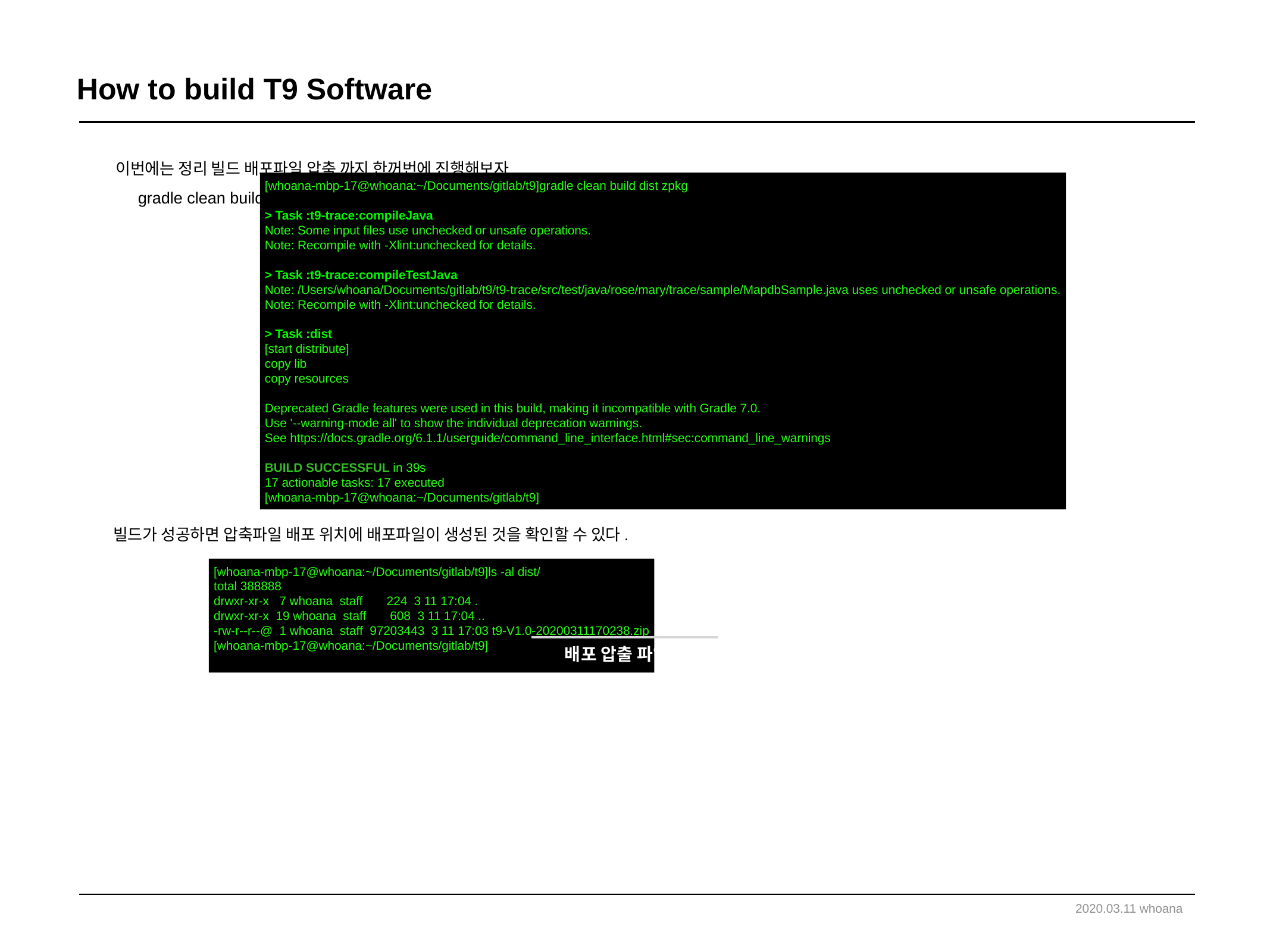

How to build T9 Software

이번에는 정리 빌드 배포파일 압축 까지 한꺼번에 진행해보자
gradle clean build dist zpkg
[whoana-mbp-17@whoana:~/Documents/gitlab/t9]gradle clean build dist zpkg

> Task :t9-trace:compileJava
Note: Some input files use unchecked or unsafe operations.
Note: Recompile with -Xlint:unchecked for details.

> Task :t9-trace:compileTestJava
Note: /Users/whoana/Documents/gitlab/t9/t9-trace/src/test/java/rose/mary/trace/sample/MapdbSample.java uses unchecked or unsafe operations.
Note: Recompile with -Xlint:unchecked for details.

> Task :dist
[start distribute]
copy lib
copy resources

Deprecated Gradle features were used in this build, making it incompatible with Gradle 7.0.
Use '--warning-mode all' to show the individual deprecation warnings.
See https://docs.gradle.org/6.1.1/userguide/command_line_interface.html#sec:command_line_warnings

BUILD SUCCESSFUL in 39s
17 actionable tasks: 17 executed
[whoana-mbp-17@whoana:~/Documents/gitlab/t9]

빌드가 성공하면 압축파일 배포 위치에 배포파일이 생성된 것을 확인할 수 있다.
[whoana-mbp-17@whoana:~/Documents/gitlab/t9]ls -al dist/
total 388888
drwxr-xr-x   7 whoana  staff       224  3 11 17:04 .
drwxr-xr-x  19 whoana  staff       608  3 11 17:04 ..
-rw-r--r--@  1 whoana  staff  97203443  3 11 17:03 t9-V1.0-20200311170238.zip
[whoana-mbp-17@whoana:~/Documents/gitlab/t9]

배포 압출 파일

2020.03.11 whoana